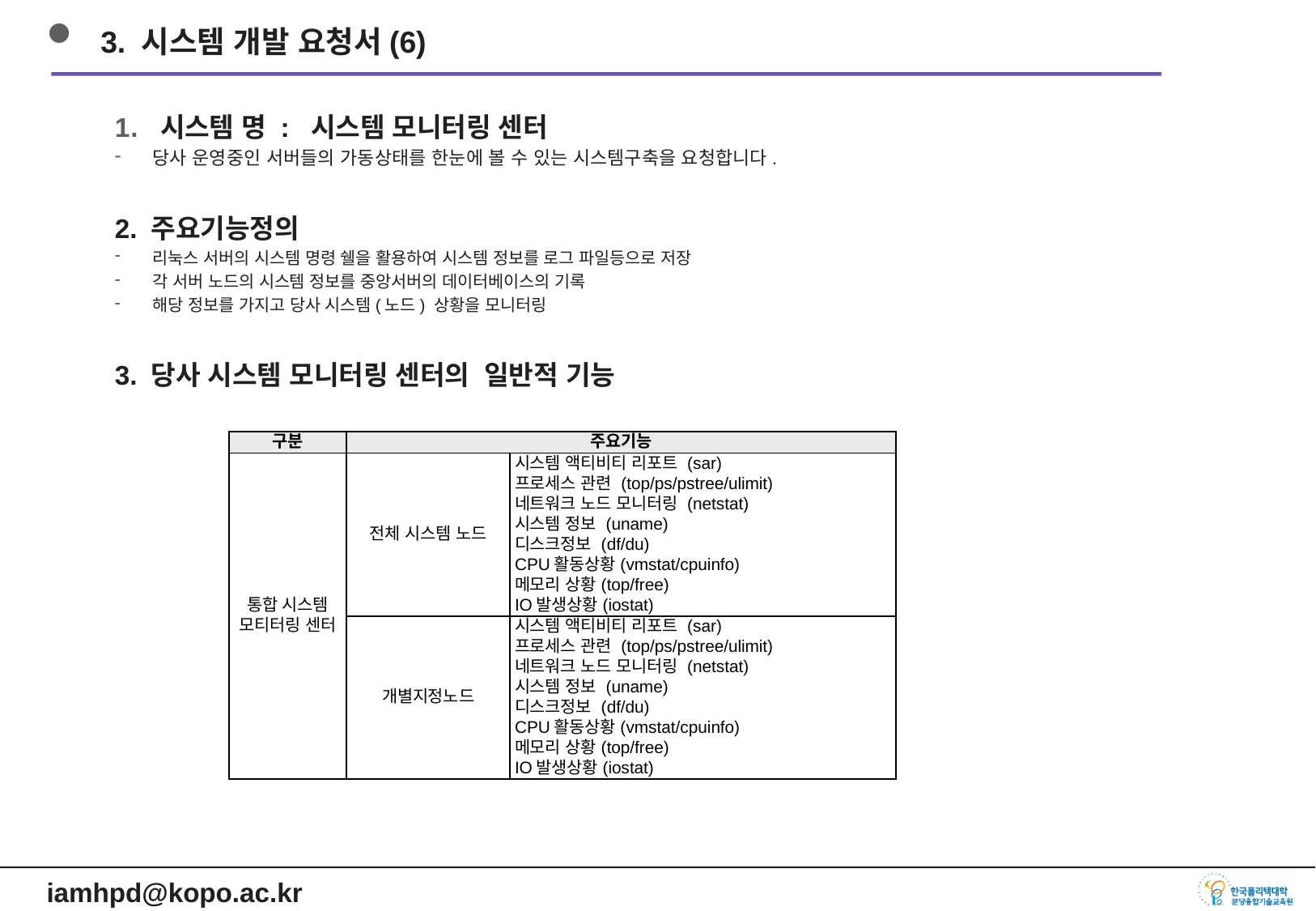

3. 시스템 개발 요청서(6)
시스템 명 :  시스템 모니터링 센터
당사 운영중인 서버들의 가동상태를 한눈에 볼 수 있는 시스템구축을 요청합니다.

2. 주요기능정의
리눅스 서버의 시스템 명령 쉘을 활용하여 시스템 정보를 로그 파일등으로 저장
각 서버 노드의 시스템 정보를 중앙서버의 데이터베이스의 기록
해당 정보를 가지고 당사 시스템(노드) 상황을 모니터링

3. 당사 시스템 모니터링 센터의  일반적 기능

| 구분 | 주요기능 |  |
| --- | --- | --- |
| 통합 시스템 모티터링 센터 | 전체 시스템 노드 | 시스템 액티비티 리포트 (sar) 프로세스 관련 (top/ps/pstree/ulimit) 네트워크 노드 모니터링 (netstat) 시스템 정보 (uname) 디스크정보 (df/du) CPU활동상황(vmstat/cpuinfo) 메모리 상황(top/free) IO발생상황(iostat) |
|  | 개별지정노드 | 시스템 액티비티 리포트 (sar) 프로세스 관련 (top/ps/pstree/ulimit) 네트워크 노드 모니터링 (netstat) 시스템 정보 (uname) 디스크정보 (df/du) CPU활동상황(vmstat/cpuinfo) 메모리 상황(top/free) IO발생상황(iostat) |